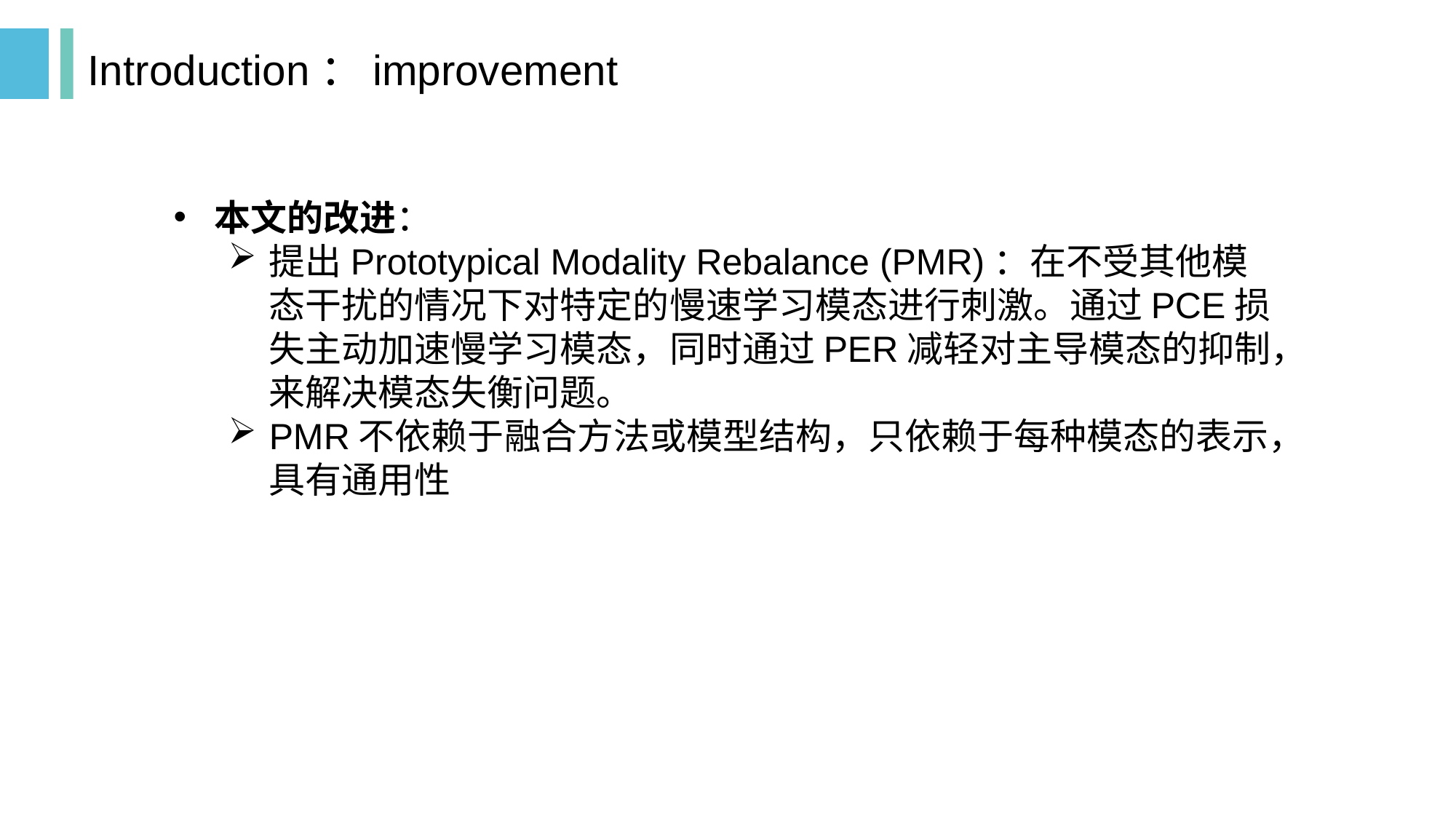

# Introduction：improvement
本文的改进：
提出Prototypical Modality Rebalance (PMR)：在不受其他模态干扰的情况下对特定的慢速学习模态进行刺激。通过PCE损失主动加速慢学习模态，同时通过PER减轻对主导模态的抑制，来解决模态失衡问题。
PMR不依赖于融合方法或模型结构，只依赖于每种模态的表示，具有通用性